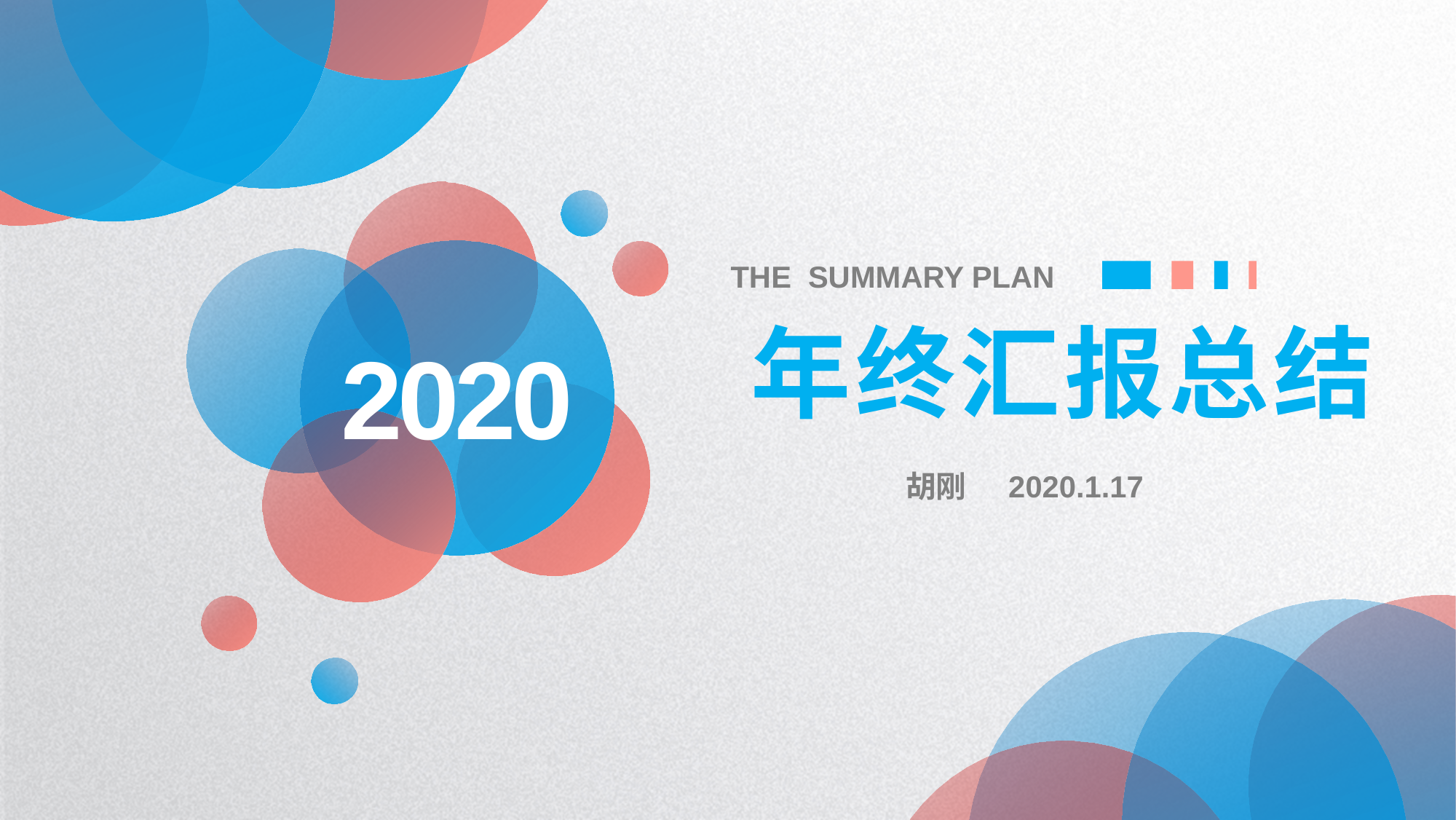

THE  SUMMARY PLAN

 年终汇报总结
2020

胡刚     2020.1.17